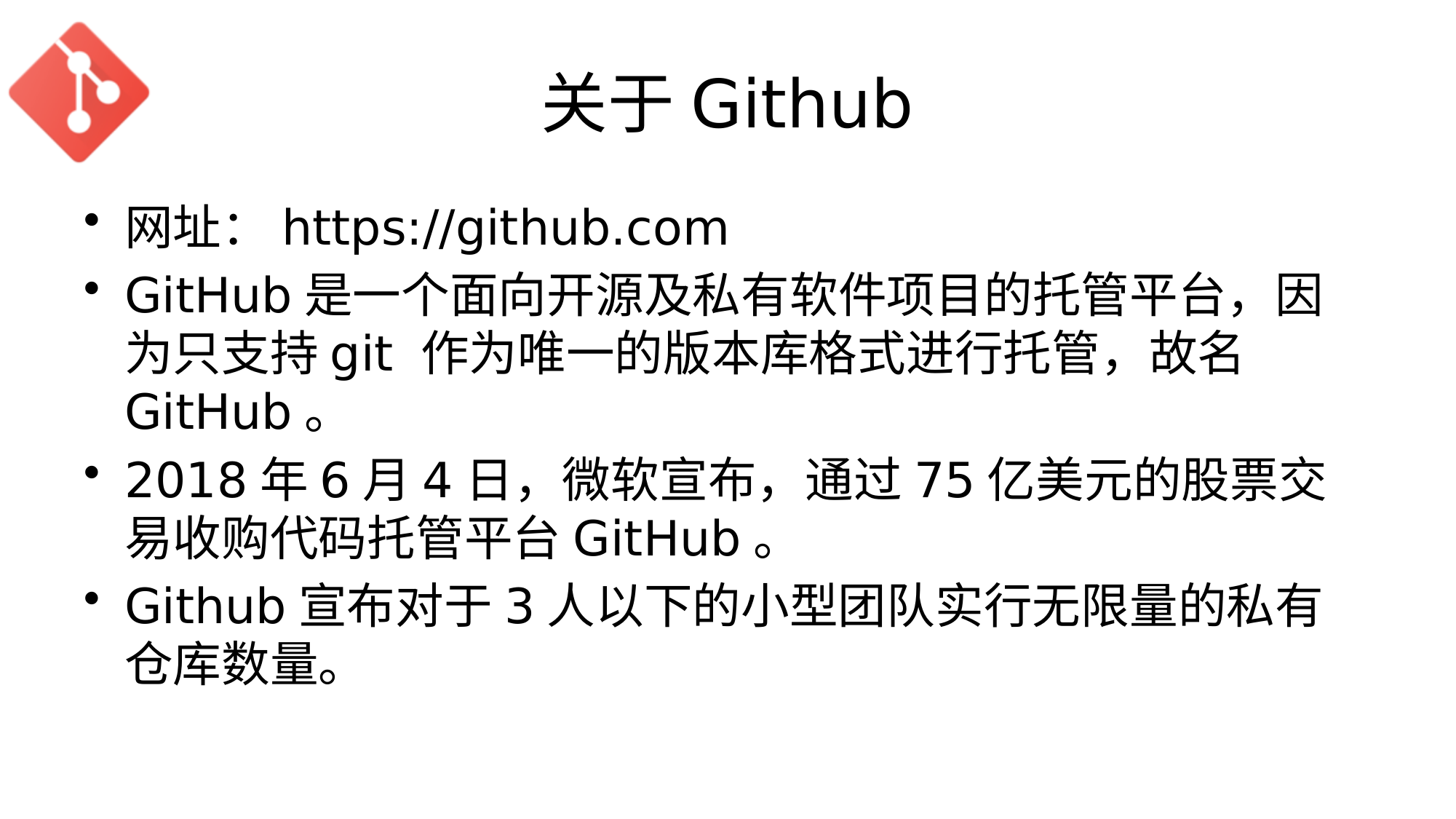

# 关于Github
网址：https://github.com
GitHub是一个面向开源及私有软件项目的托管平台，因为只支持git 作为唯一的版本库格式进行托管，故名GitHub。
2018年6月4日，微软宣布，通过75亿美元的股票交易收购代码托管平台GitHub。
Github宣布对于3人以下的小型团队实行无限量的私有仓库数量。